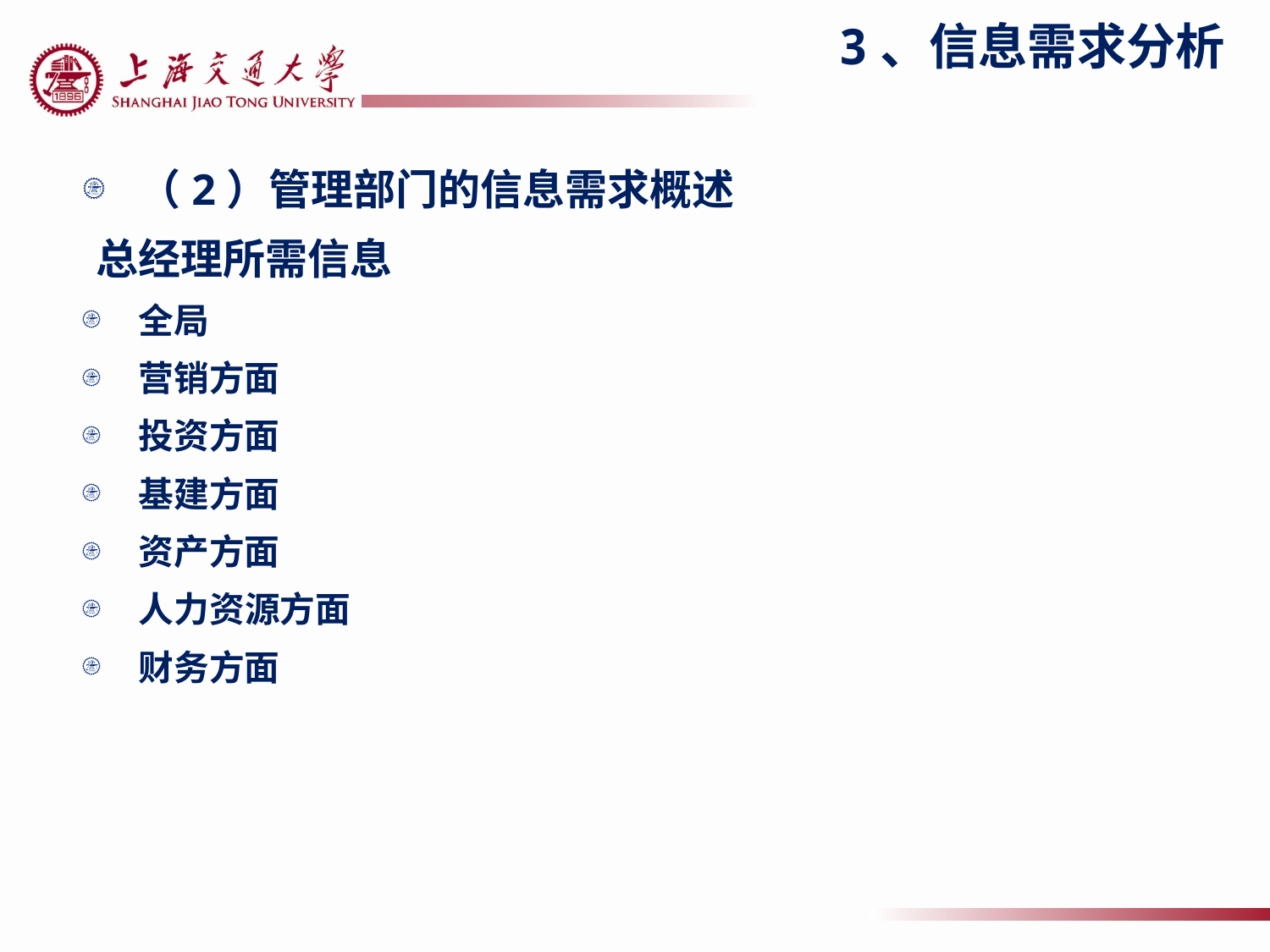

# 3、信息需求分析
（2）管理部门的信息需求概述
 总经理所需信息
全局
营销方面
投资方面
基建方面
资产方面
人力资源方面
财务方面
173